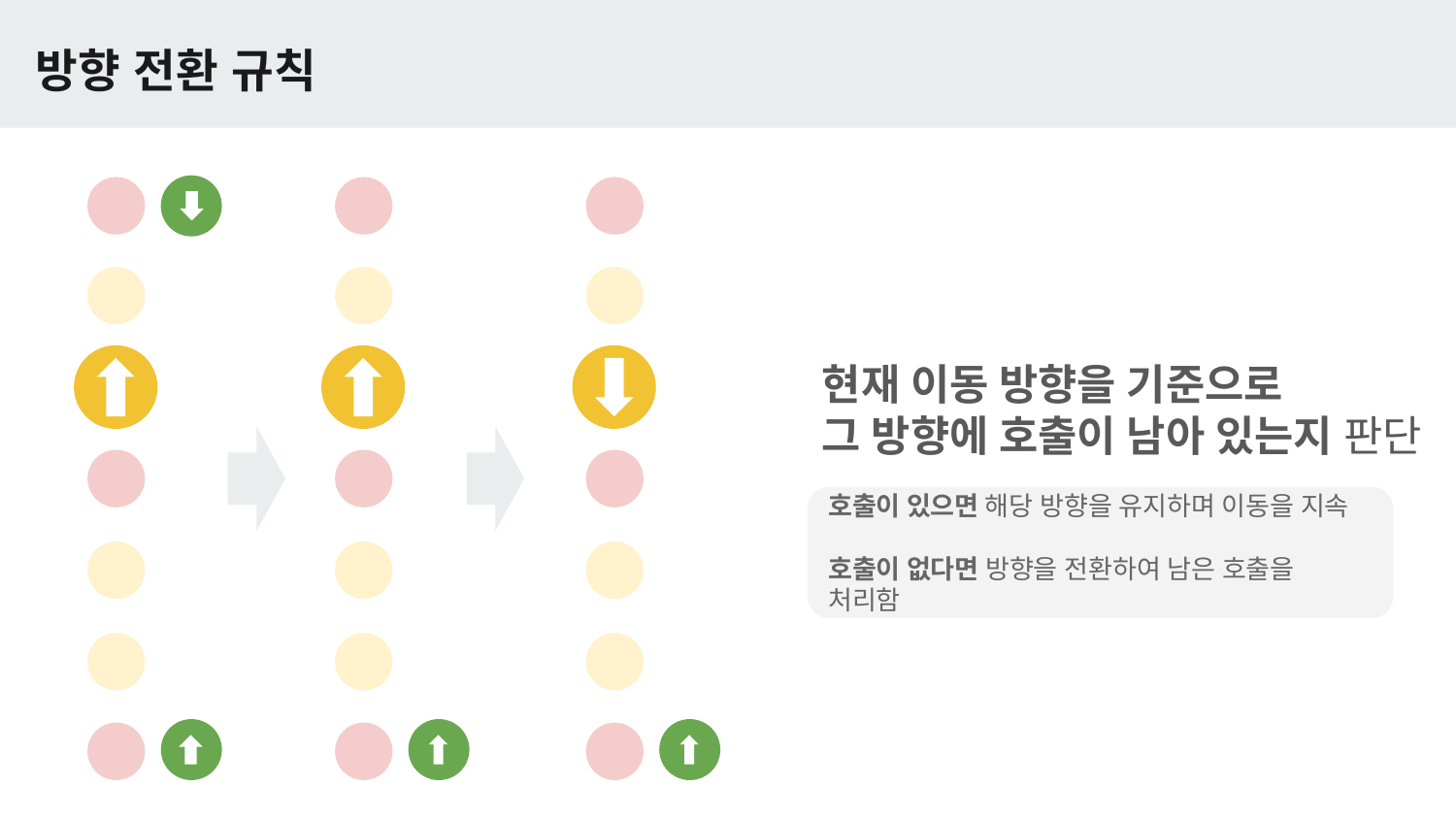

# 방향 전환 규칙

현재 이동 방향을 기준으로
그 방향에 호출이 남아 있는지 판단

호출이 있으면 해당 방향을 유지하며 이동을 지속

호출이 없다면 방향을 전환하여 남은 호출을 처리함